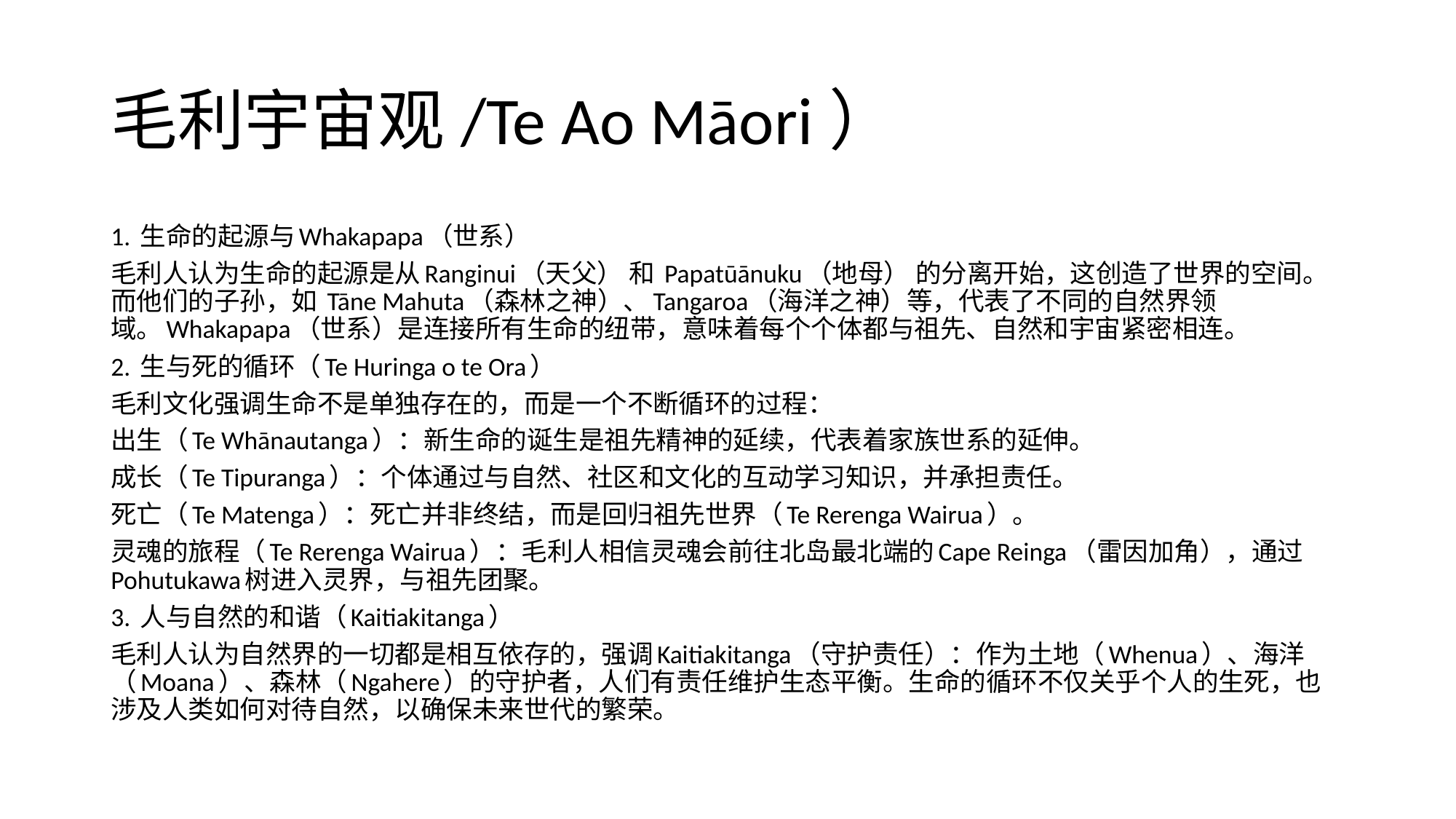

# 毛利宇宙观/Te Ao Māori）
1. 生命的起源与Whakapapa（世系）
毛利人认为生命的起源是从Ranginui（天父） 和 Papatūānuku（地母） 的分离开始，这创造了世界的空间。而他们的子孙，如 Tāne Mahuta（森林之神）、Tangaroa（海洋之神）等，代表了不同的自然界领域。Whakapapa（世系）是连接所有生命的纽带，意味着每个个体都与祖先、自然和宇宙紧密相连。
2. 生与死的循环（Te Huringa o te Ora）
毛利文化强调生命不是单独存在的，而是一个不断循环的过程：
出生（Te Whānautanga）：新生命的诞生是祖先精神的延续，代表着家族世系的延伸。
成长（Te Tipuranga）：个体通过与自然、社区和文化的互动学习知识，并承担责任。
死亡（Te Matenga）：死亡并非终结，而是回归祖先世界（Te Rerenga Wairua）。
灵魂的旅程（Te Rerenga Wairua）：毛利人相信灵魂会前往北岛最北端的Cape Reinga（雷因加角），通过Pohutukawa树进入灵界，与祖先团聚。
3. 人与自然的和谐（Kaitiakitanga）
毛利人认为自然界的一切都是相互依存的，强调Kaitiakitanga（守护责任）：作为土地（Whenua）、海洋（Moana）、森林（Ngahere）的守护者，人们有责任维护生态平衡。生命的循环不仅关乎个人的生死，也涉及人类如何对待自然，以确保未来世代的繁荣。